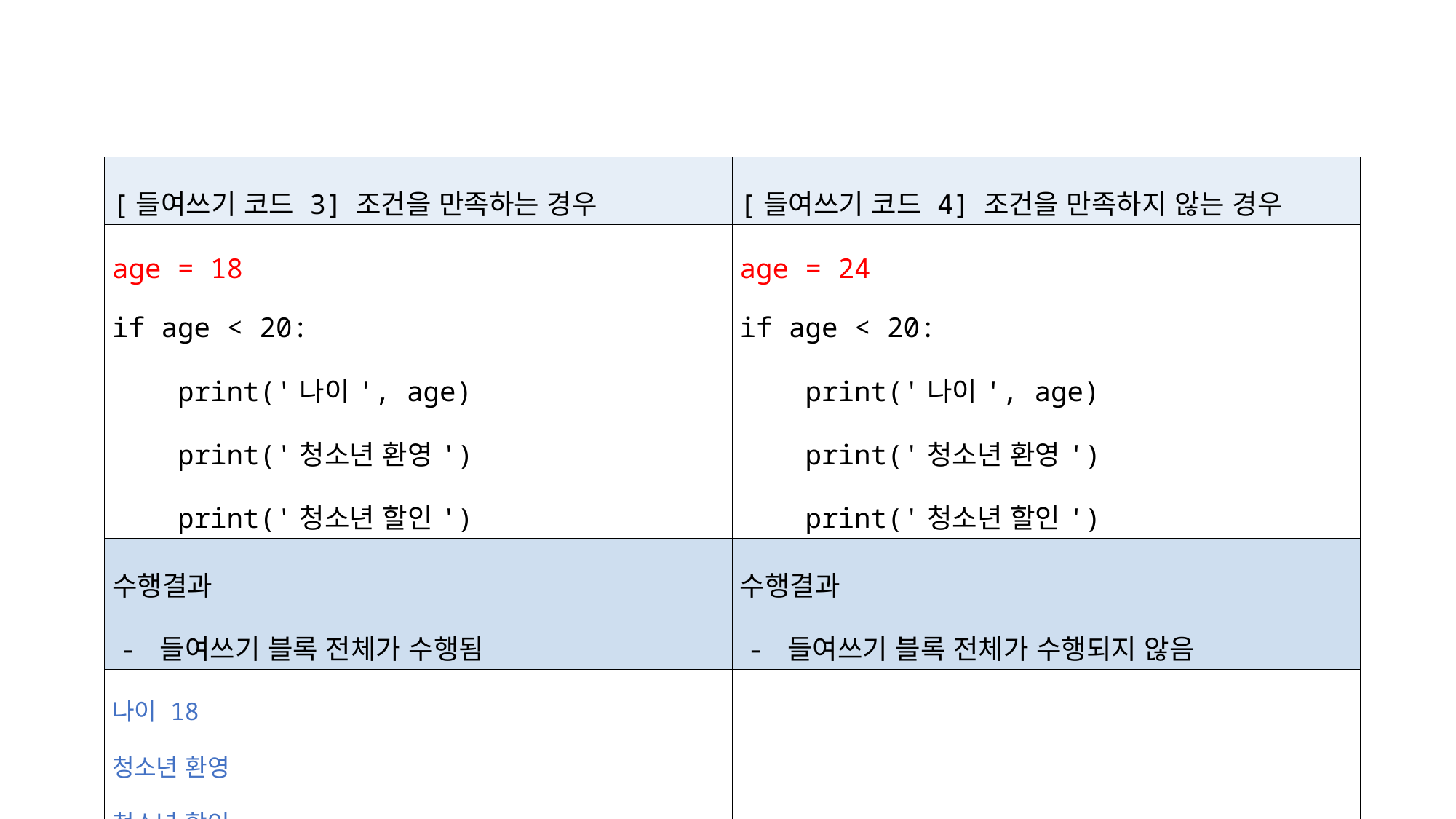

| [들여쓰기 코드 3] 조건을 만족하는 경우 | [들여쓰기 코드 4] 조건을 만족하지 않는 경우 |
| --- | --- |
| age = 18 if age < 20: print('나이', age) print('청소년 환영') print('청소년 할인') | age = 24 if age < 20: print('나이', age) print('청소년 환영') print('청소년 할인') |
| 수행결과 - 들여쓰기 블록 전체가 수행됨 | 수행결과 - 들여쓰기 블록 전체가 수행되지 않음 |
| 나이 18 청소년 환영 청소년 할인 |  |